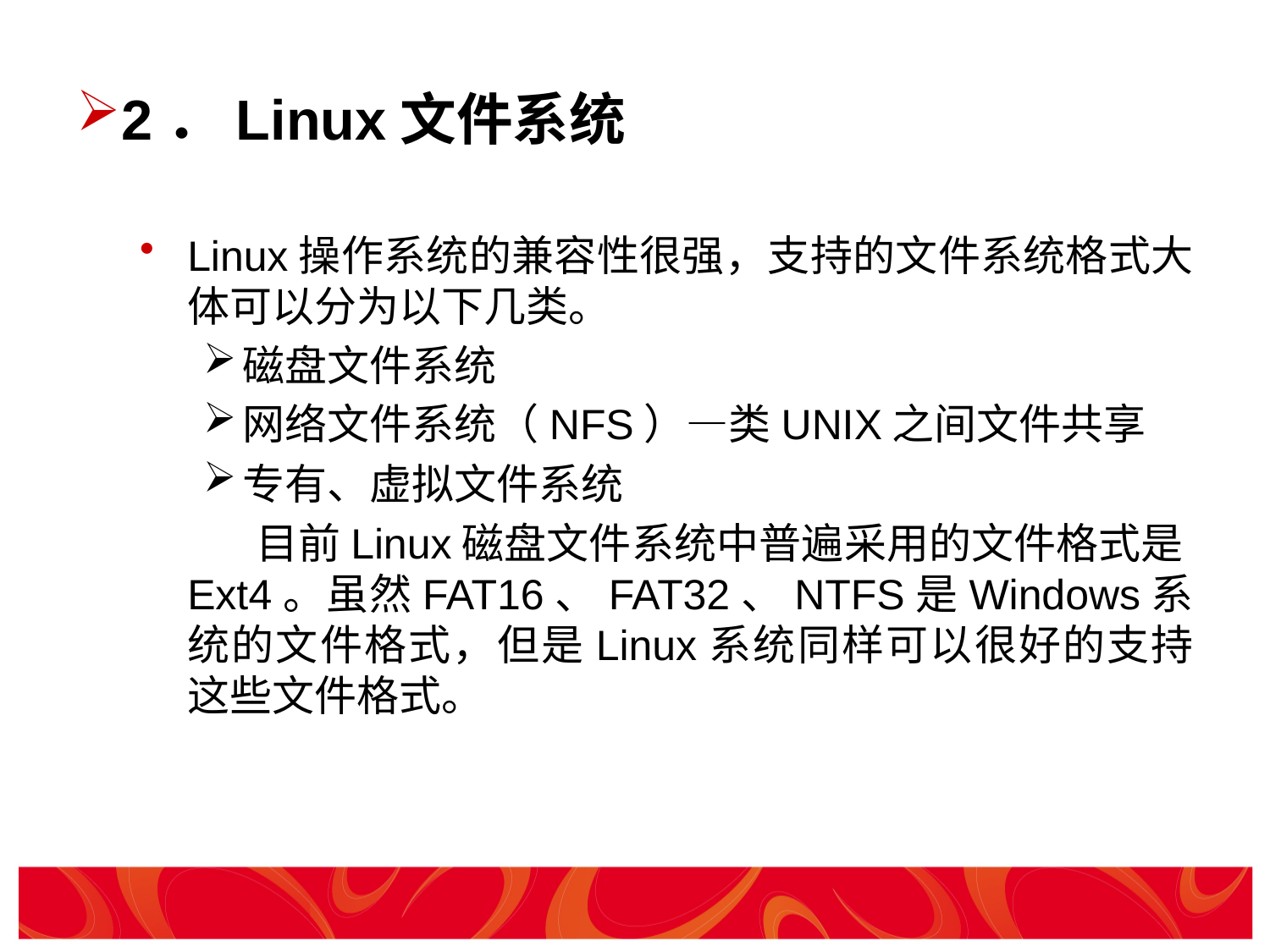

# 2．Linux文件系统
Linux操作系统的兼容性很强，支持的文件系统格式大体可以分为以下几类。
磁盘文件系统
网络文件系统（NFS）—类UNIX之间文件共享
专有、虚拟文件系统
	      目前Linux磁盘文件系统中普遍采用的文件格式是Ext4。虽然FAT16、FAT32、NTFS是Windows系统的文件格式，但是Linux系统同样可以很好的支持这些文件格式。